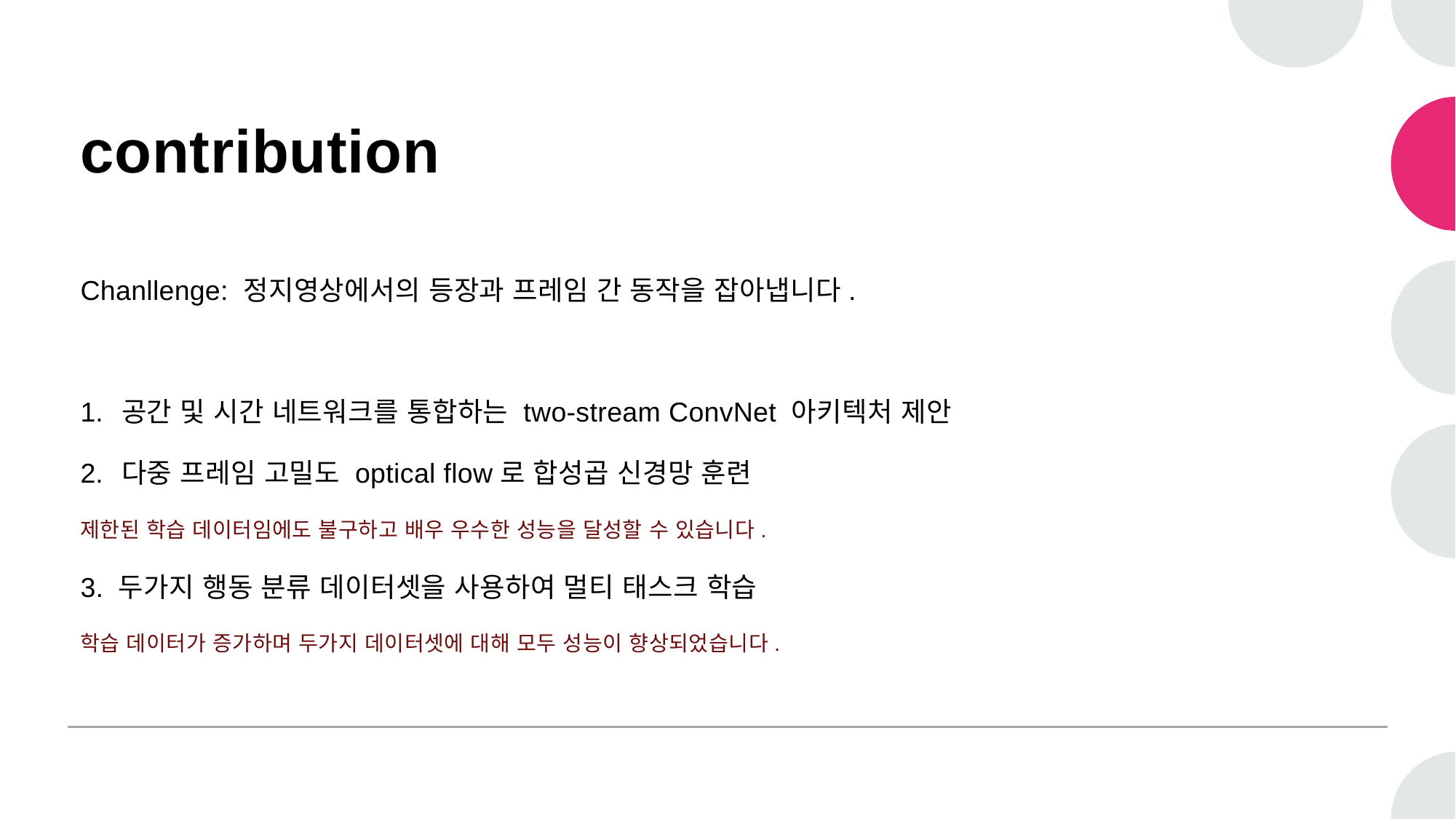

# contribution
Chanllenge: 정지영상에서의 등장과 프레임 간 동작을 잡아냅니다.

공간 및 시간 네트워크를 통합하는 two-stream ConvNet 아키텍처 제안
다중 프레임 고밀도 optical flow로 합성곱 신경망 훈련
제한된 학습 데이터임에도 불구하고 배우 우수한 성능을 달성할 수 있습니다.
3. 두가지 행동 분류 데이터셋을 사용하여 멀티 태스크 학습
학습 데이터가 증가하며 두가지 데이터셋에 대해 모두 성능이 향상되었습니다.